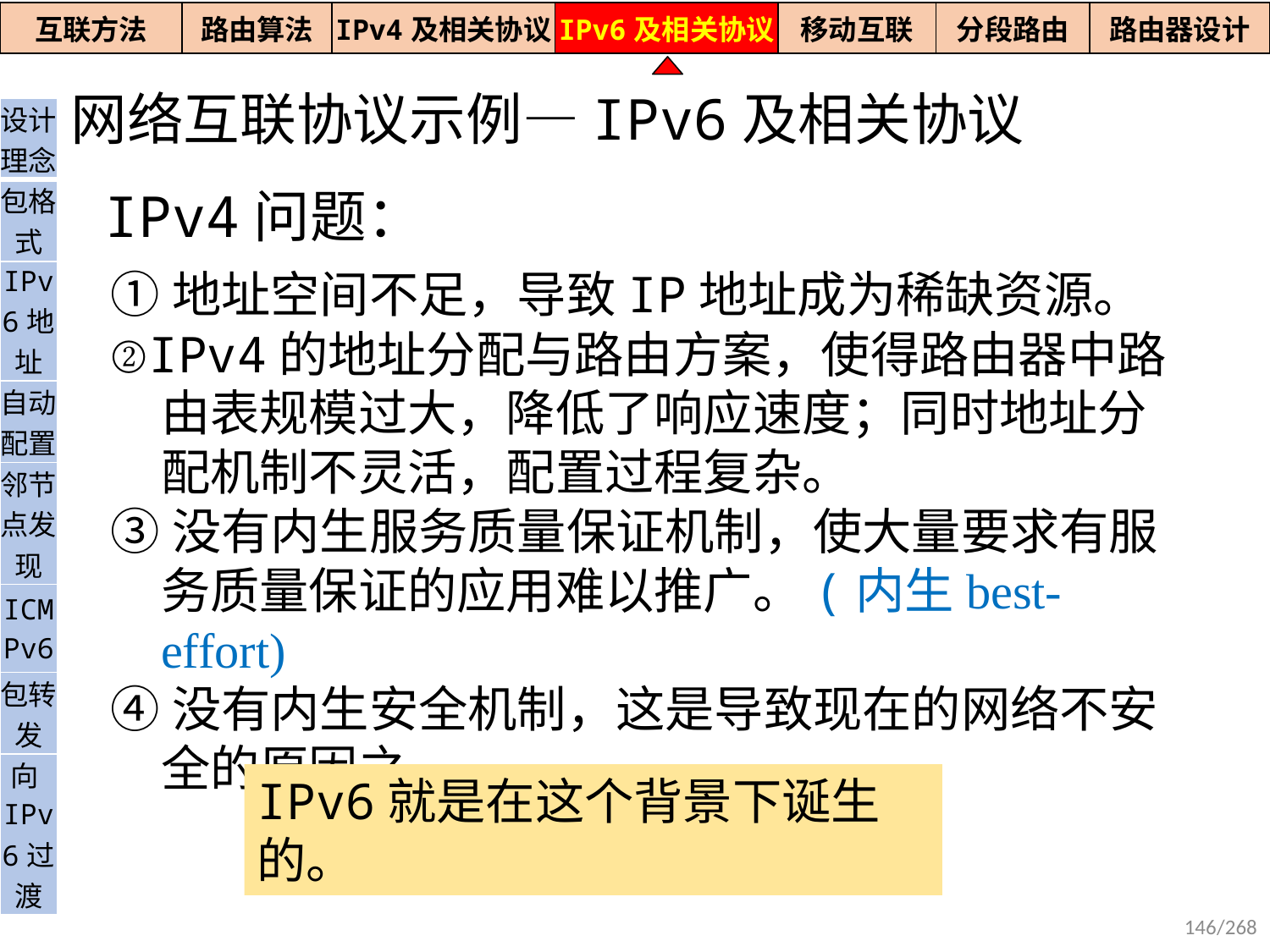

| 互联方法 | 路由算法 | IPv4及相关协议 | IPv6及相关协议 | 移动互联 | 分段路由 | 路由器设计 |
| --- | --- | --- | --- | --- | --- | --- |

网络互联协议示例—IPv6及相关协议
| 设计理念 |
| --- |
| 包格式 |
| IPv6地址 |
| 自动配置 |
| 邻节点发现 |
| ICMPv6 |
| 包转发 |
| 向IPv6过渡 |
IPv4问题：
①地址空间不足，导致IP地址成为稀缺资源。
②IPv4的地址分配与路由方案，使得路由器中路由表规模过大，降低了响应速度；同时地址分配机制不灵活，配置过程复杂。
③没有内生服务质量保证机制，使大量要求有服务质量保证的应用难以推广。(内生best-effort)
④没有内生安全机制，这是导致现在的网络不安全的原因之一。
IPv6就是在这个背景下诞生的。
146/268